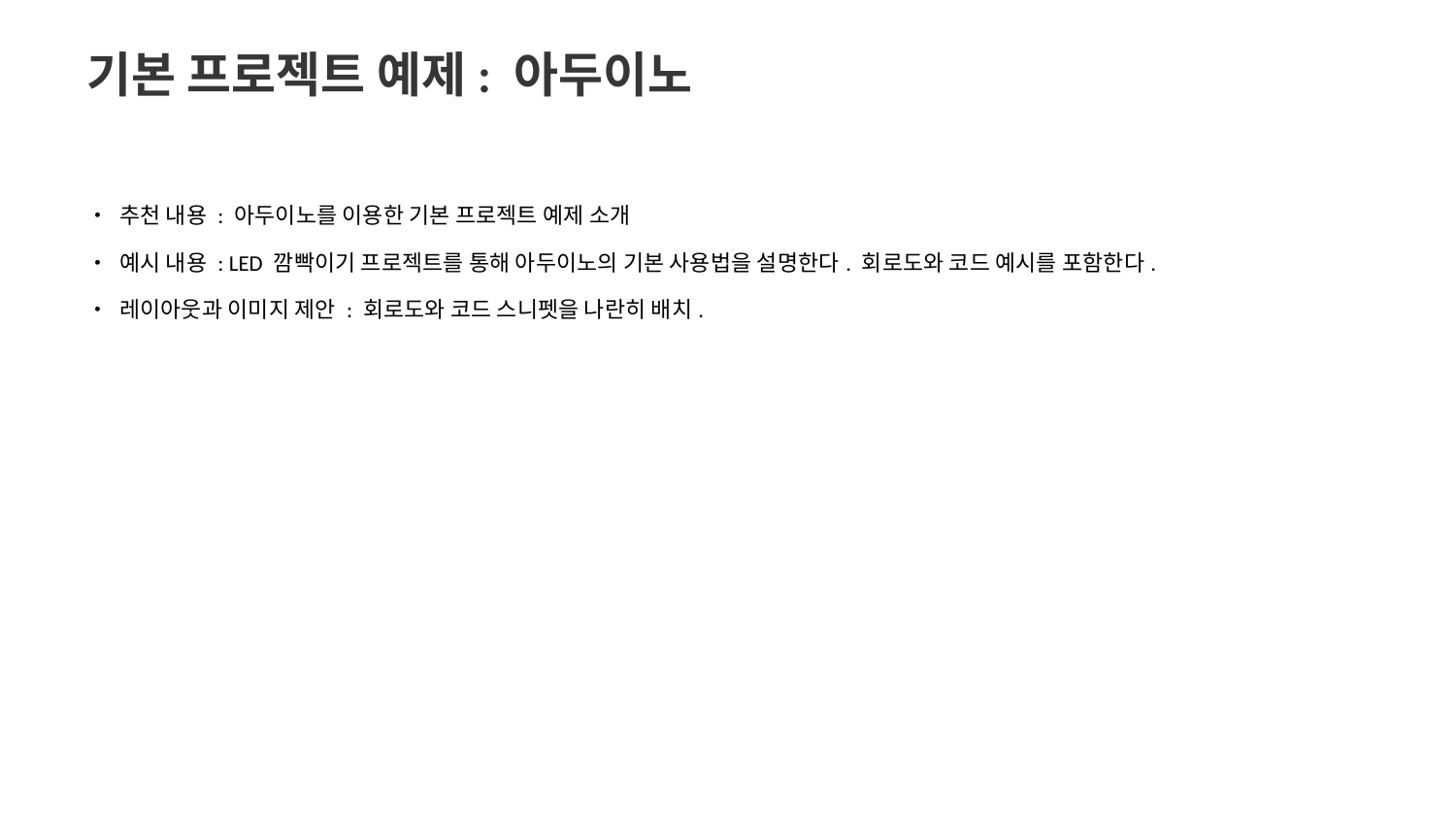

기본 프로젝트 예제: 아두이노
• 추천 내용 : 아두이노를 이용한 기본 프로젝트 예제 소개
• 예시 내용 : LED 깜빡이기 프로젝트를 통해 아두이노의 기본 사용법을 설명한다. 회로도와 코드 예시를 포함한다.
• 레이아웃과 이미지 제안 : 회로도와 코드 스니펫을 나란히 배치.